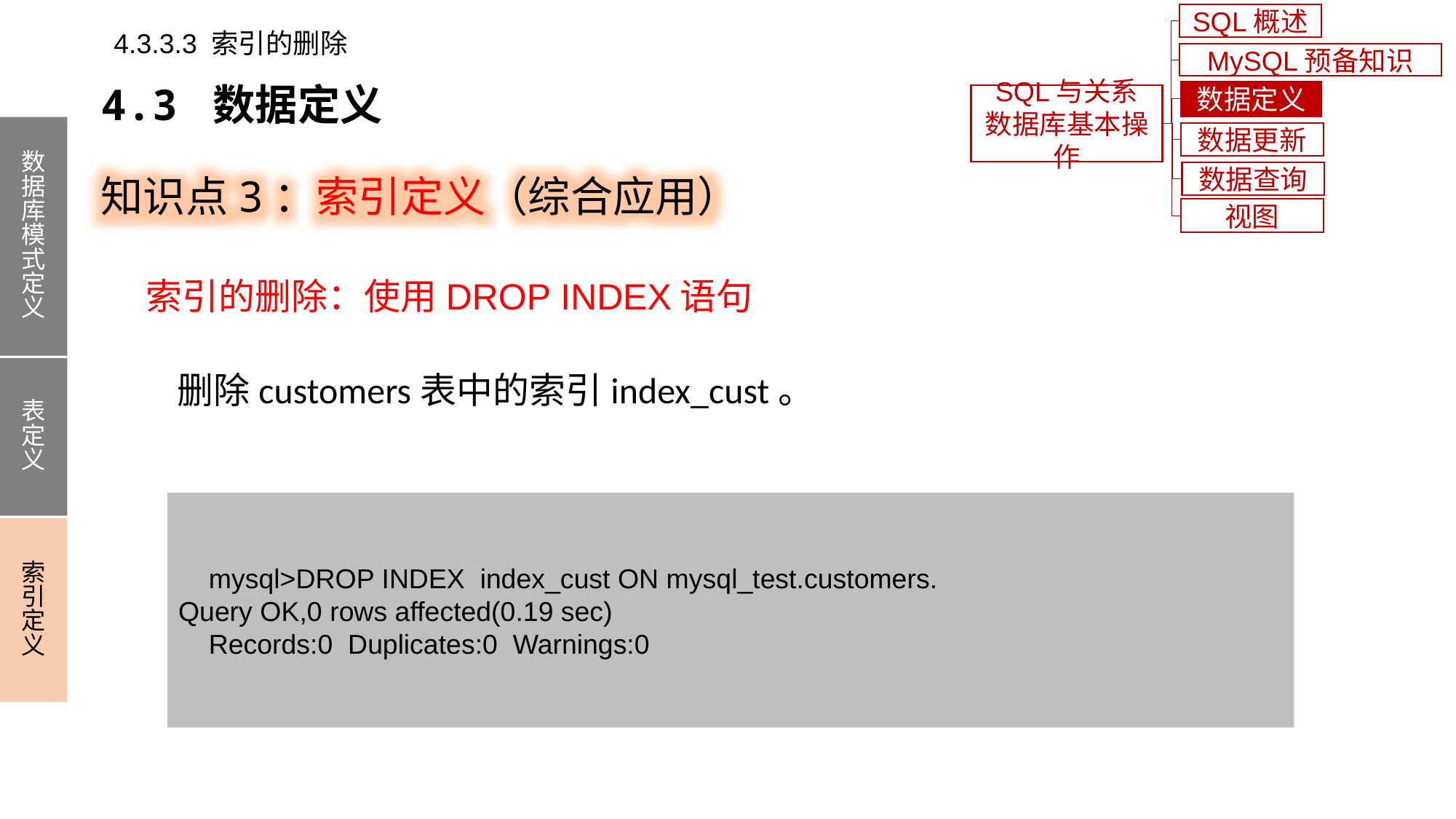

SQL概述
4.3.3.3 索引的删除
MySQL预备知识
4.3 数据定义
数据定义
SQL与关系数据库基本操作
数据库模式定义
表定义
索引定义
数据更新
知识点3：索引定义（综合应用）
数据查询
视图
索引的删除：使用DROP INDEX语句
删除customers表中的索引index_cust。
    mysql>DROP INDEX  index_cust ON mysql_test.customers.
Query OK,0 rows affected(0.19 sec)
    Records:0  Duplicates:0  Warnings:0